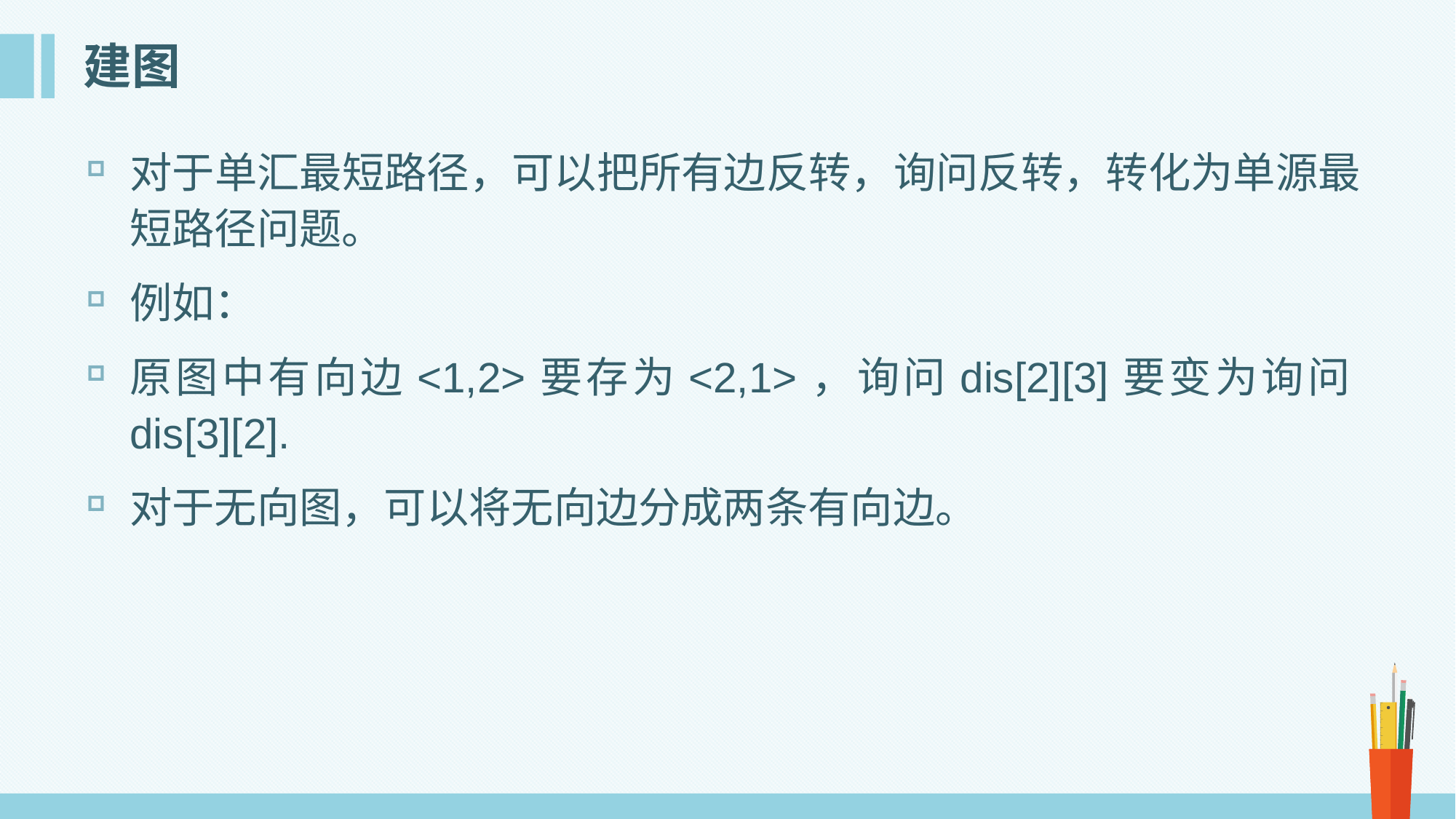

# 建图
对于单汇最短路径，可以把所有边反转，询问反转，转化为单源最短路径问题。
例如：
原图中有向边<1,2>要存为<2,1>，询问dis[2][3]要变为询问dis[3][2].
对于无向图，可以将无向边分成两条有向边。